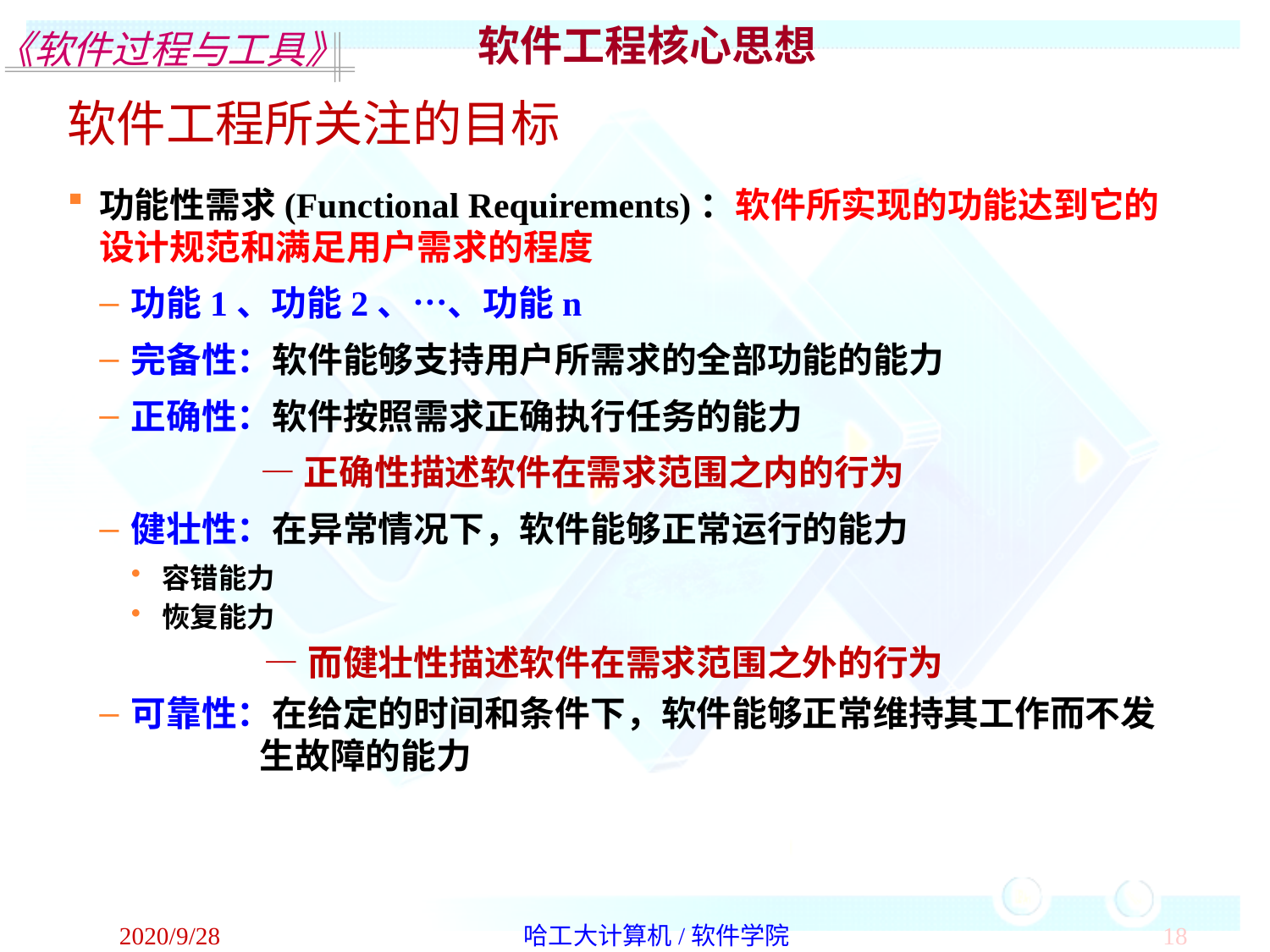

软件工程核心思想
软件工程所关注的目标
功能性需求(Functional Requirements)：软件所实现的功能达到它的设计规范和满足用户需求的程度
功能1、功能2、…、功能n
完备性：软件能够支持用户所需求的全部功能的能力
正确性：软件按照需求正确执行任务的能力
                    —正确性描述软件在需求范围之内的行为
健壮性：在异常情况下，软件能够正常运行的能力
容错能力
恢复能力
	                —而健壮性描述软件在需求范围之外的行为
可靠性：在给定的时间和条件下，软件能够正常维持其工作而不发
                生故障的能力